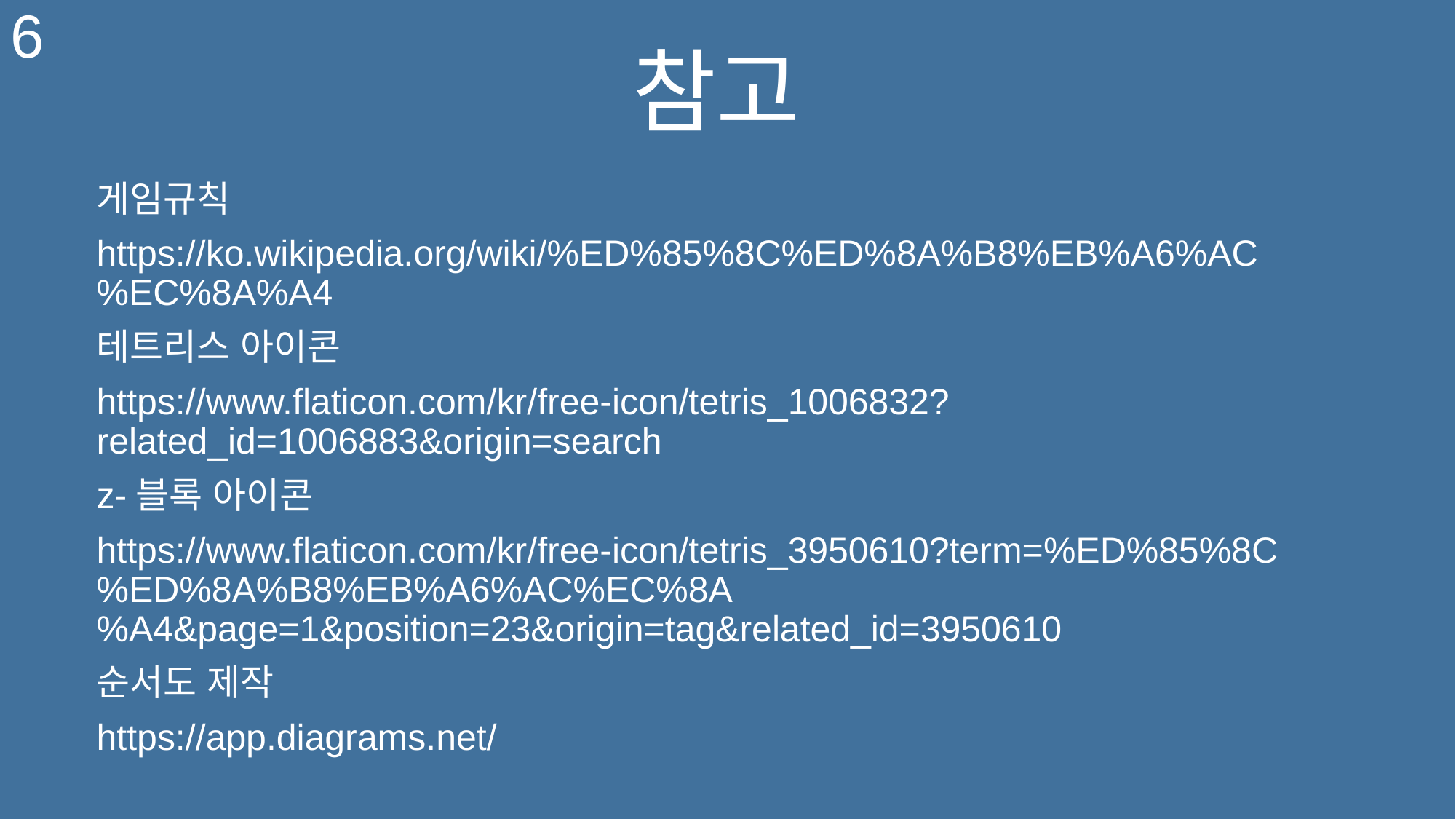

6
# 참고
게임규칙
https://ko.wikipedia.org/wiki/%ED%85%8C%ED%8A%B8%EB%A6%AC%EC%8A%A4
테트리스 아이콘
https://www.flaticon.com/kr/free-icon/tetris_1006832?related_id=1006883&origin=search
z-블록 아이콘
https://www.flaticon.com/kr/free-icon/tetris_3950610?term=%ED%85%8C%ED%8A%B8%EB%A6%AC%EC%8A%A4&page=1&position=23&origin=tag&related_id=3950610
순서도 제작
https://app.diagrams.net/